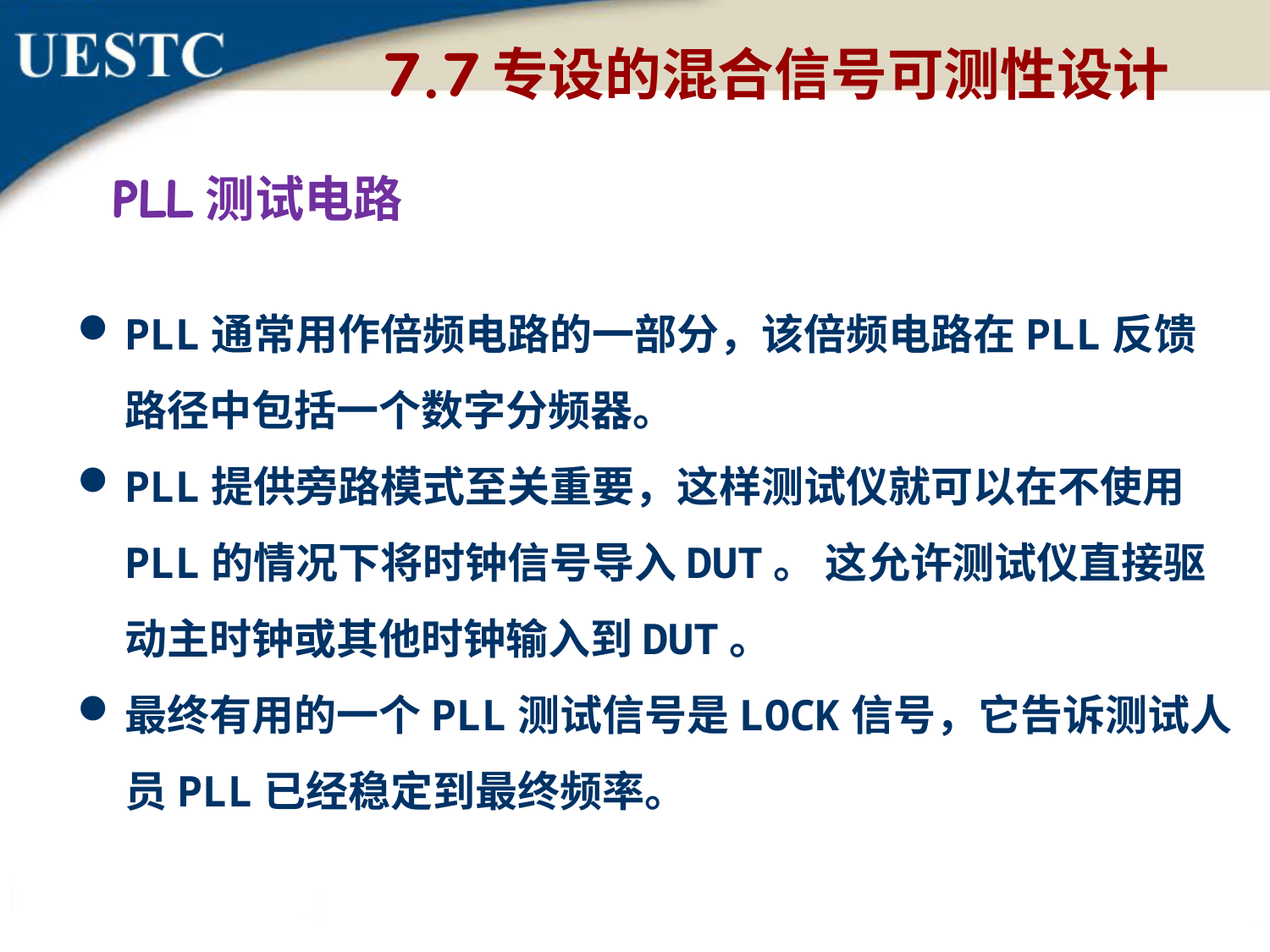

7.7专设的混合信号可测性设计
PLL测试电路
PLL通常用作倍频电路的一部分，该倍频电路在PLL反馈路径中包括一个数字分频器。
PLL提供旁路模式至关重要，这样测试仪就可以在不使用PLL的情况下将时钟信号导入DUT。 这允许测试仪直接驱动主时钟或其他时钟输入到DUT。
最终有用的一个PLL测试信号是LOCK信号，它告诉测试人员PLL已经稳定到最终频率。